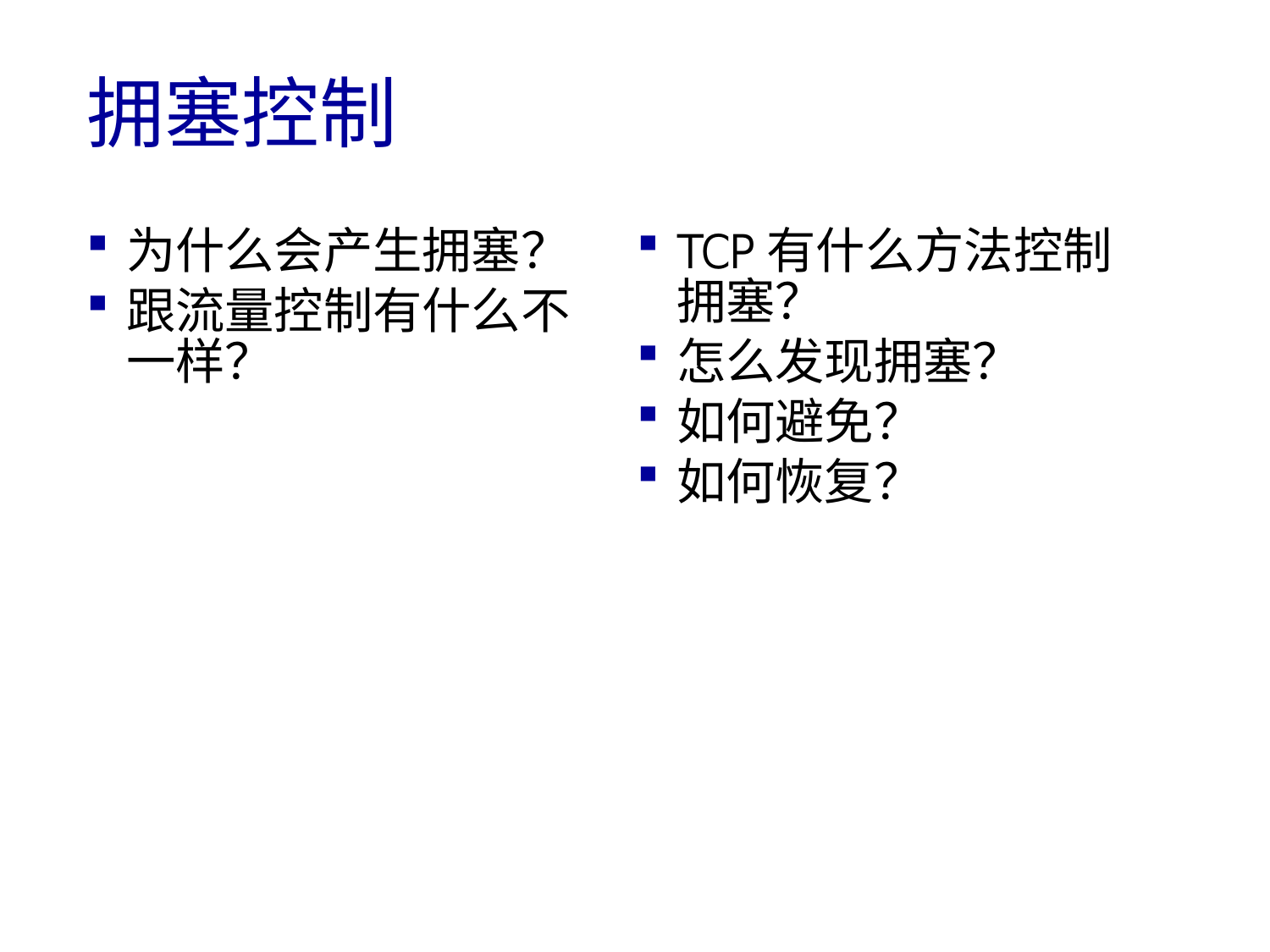

# 拥塞控制
为什么会产生拥塞？
跟流量控制有什么不一样？
TCP有什么方法控制拥塞？
怎么发现拥塞？
如何避免？
如何恢复？